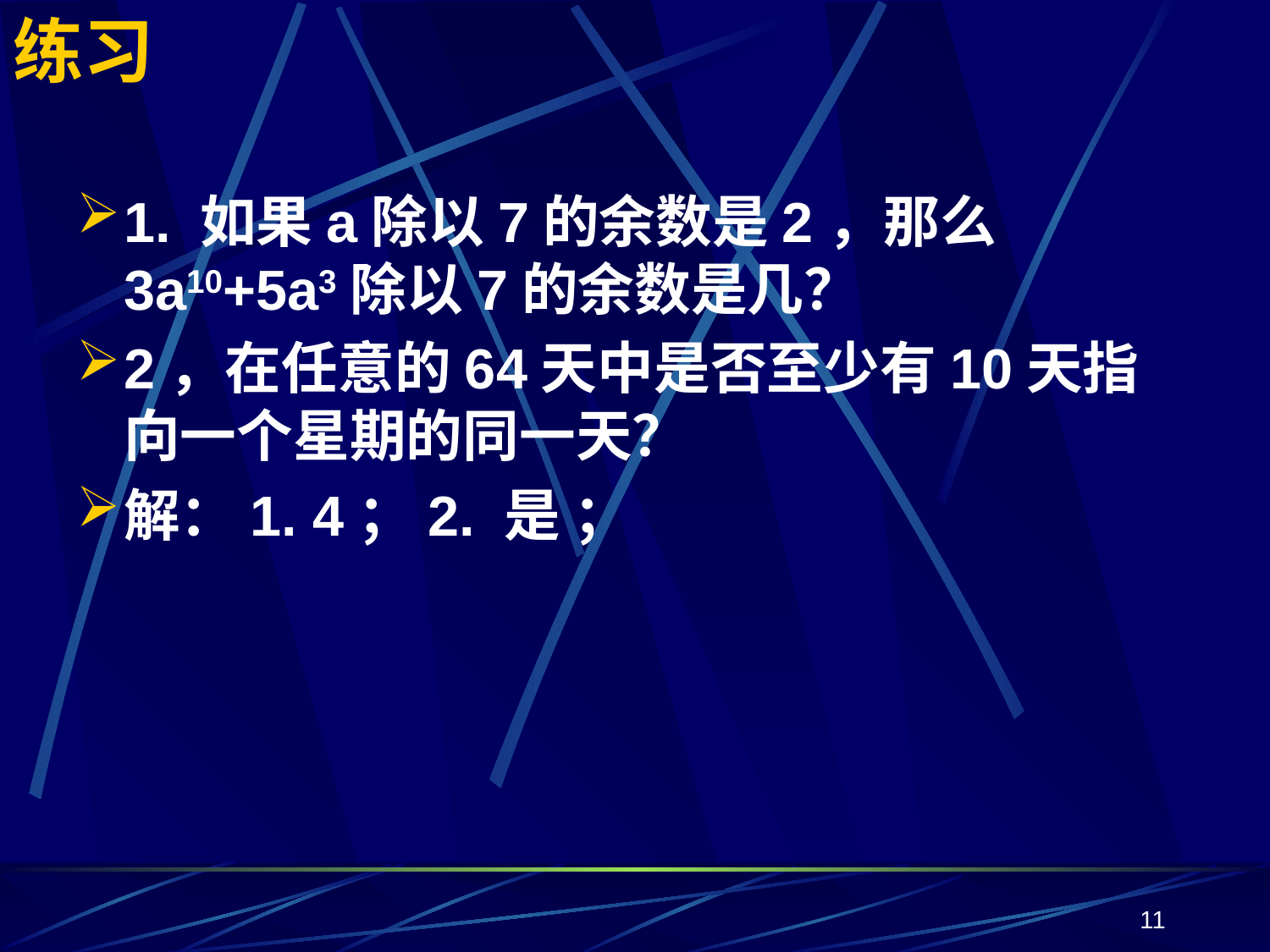

# 练习
1. 如果a除以7的余数是2，那么3a10+5a3除以7的余数是几？
2，在任意的64天中是否至少有10天指向一个星期的同一天？
解：1. 4；2. 是 ；

11